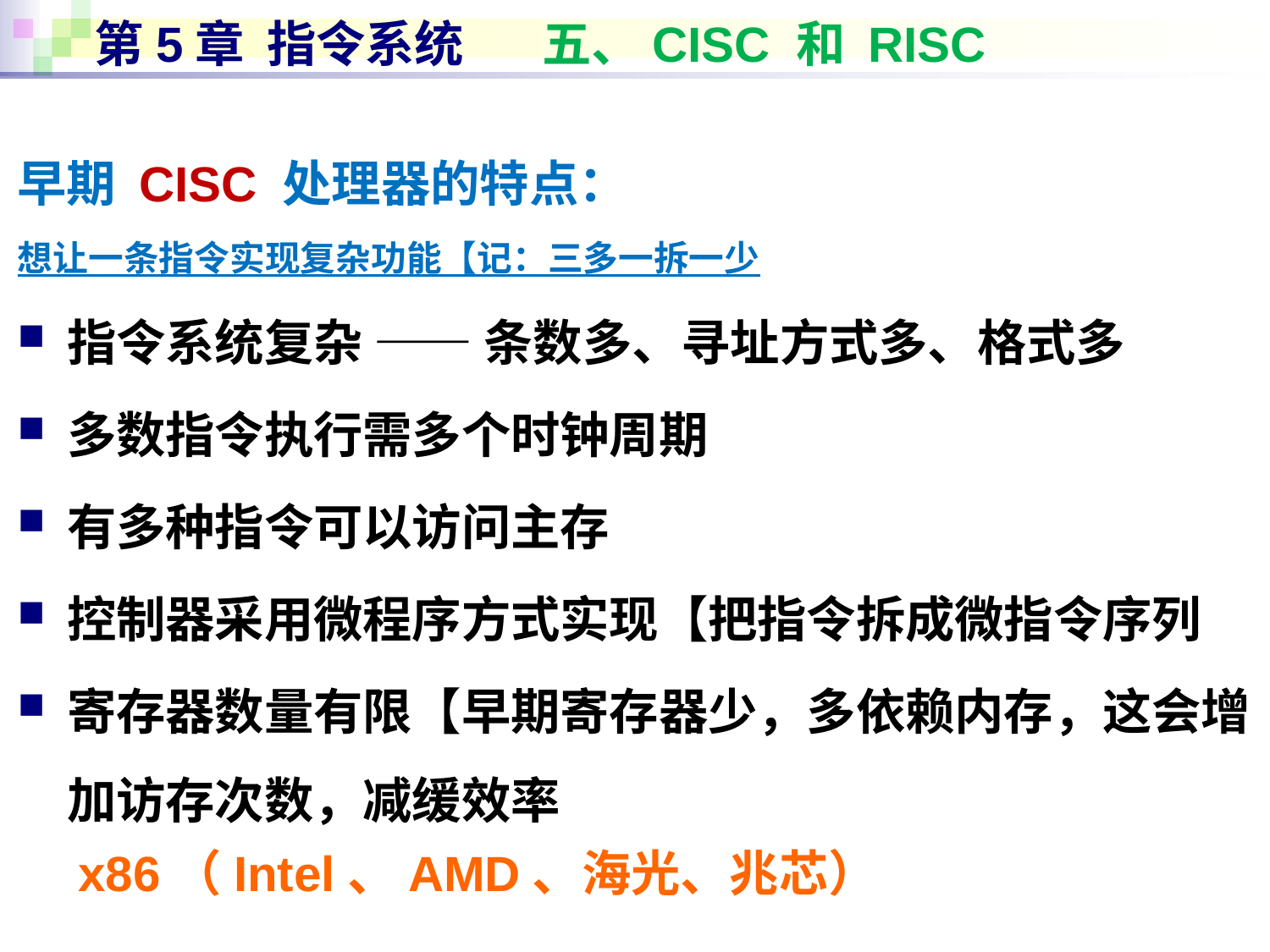

# 第5章  指令系统
五、CISC 和 RISC
早期 CISC 处理器的特点：
想让一条指令实现复杂功能【记：三多一拆一少
指令系统复杂 —— 条数多、寻址方式多、格式多
多数指令执行需多个时钟周期
有多种指令可以访问主存
控制器采用微程序方式实现【把指令拆成微指令序列
寄存器数量有限【早期寄存器少，多依赖内存，这会增加访存次数，减缓效率
x86（Intel、AMD、海光、兆芯）
44